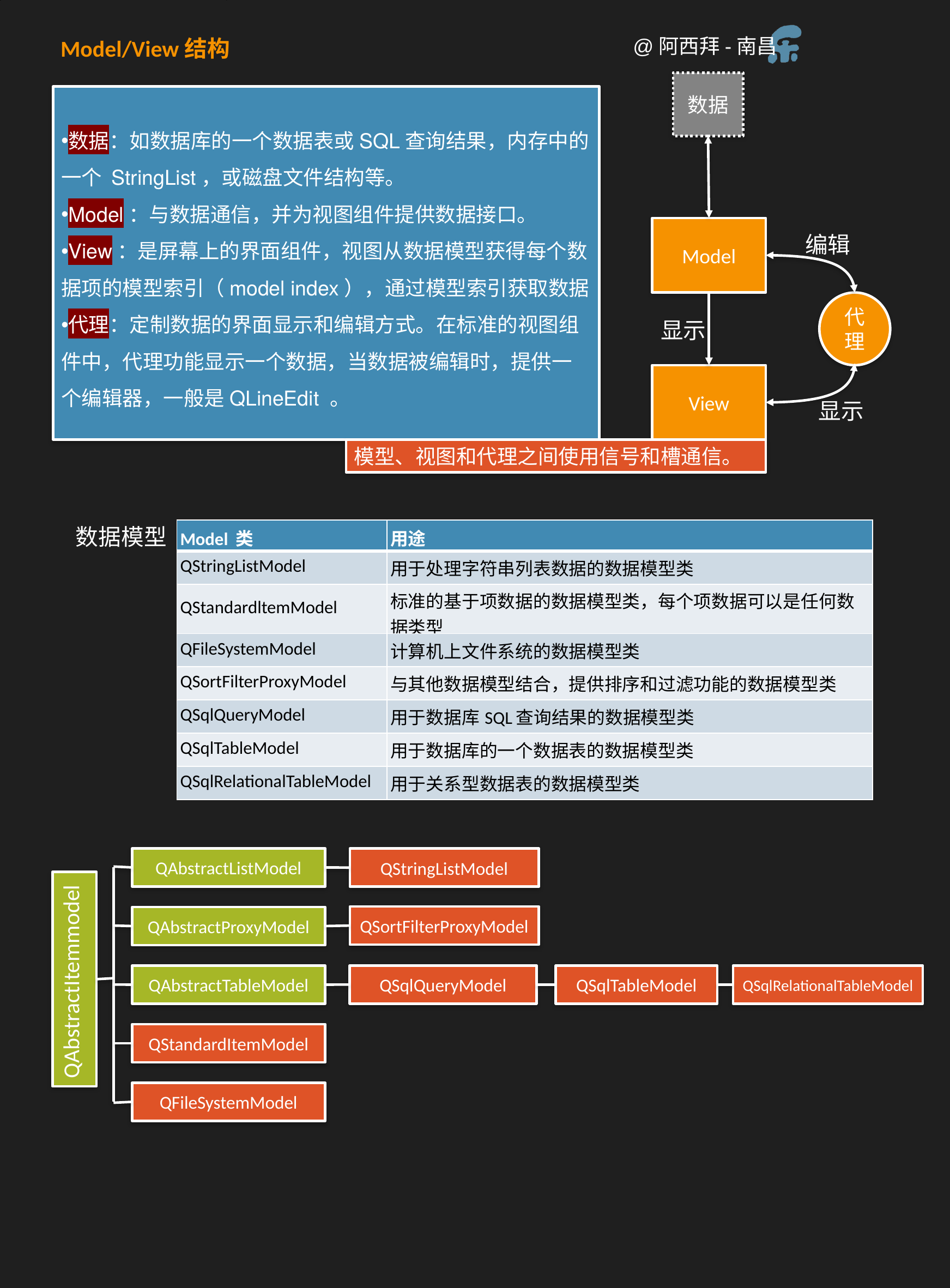

Model/View结构
数据
数据：如数据库的一个数据表或SQL查询结果，内存中的一个 StringList，或磁盘文件结构等。
Model：与数据通信，并为视图组件提供数据接口。
View：是屏幕上的界面组件，视图从数据模型获得每个数据项的模型索引（model index），通过模型索引获取数据
代理：定制数据的界面显示和编辑方式。在标准的视图组件中，代理功能显示一个数据，当数据被编辑时，提供一个编辑器，一般是QLineEdit 。
Model
编辑
代理
显示
View
显示
模型、视图和代理之间使用信号和槽通信。
数据模型
| Model 类 | 用途 |
| --- | --- |
| QStringListModel | 用于处理字符串列表数据的数据模型类 |
| QStandardltemModel | 标准的基于项数据的数据模型类，每个项数据可以是任何数据类型 |
| QFileSystemModel | 计算机上文件系统的数据模型类 |
| QSortFilterProxyModel | 与其他数据模型结合，提供排序和过滤功能的数据模型类 |
| QSqlQueryModel | 用于数据库SQL查询结果的数据模型类 |
| QSqlTableModel | 用于数据库的一个数据表的数据模型类 |
| QSqlRelationalTableModel | 用于关系型数据表的数据模型类 |
QAbstractListModel
QStringListModel
QAbstractItemmodel
QSortFilterProxyModel
QAbstractProxyModel
QSqlQueryModel
QSqlTableModel
QSqlRelationalTableModel
QAbstractTableModel
QStandardItemModel
QFileSystemModel